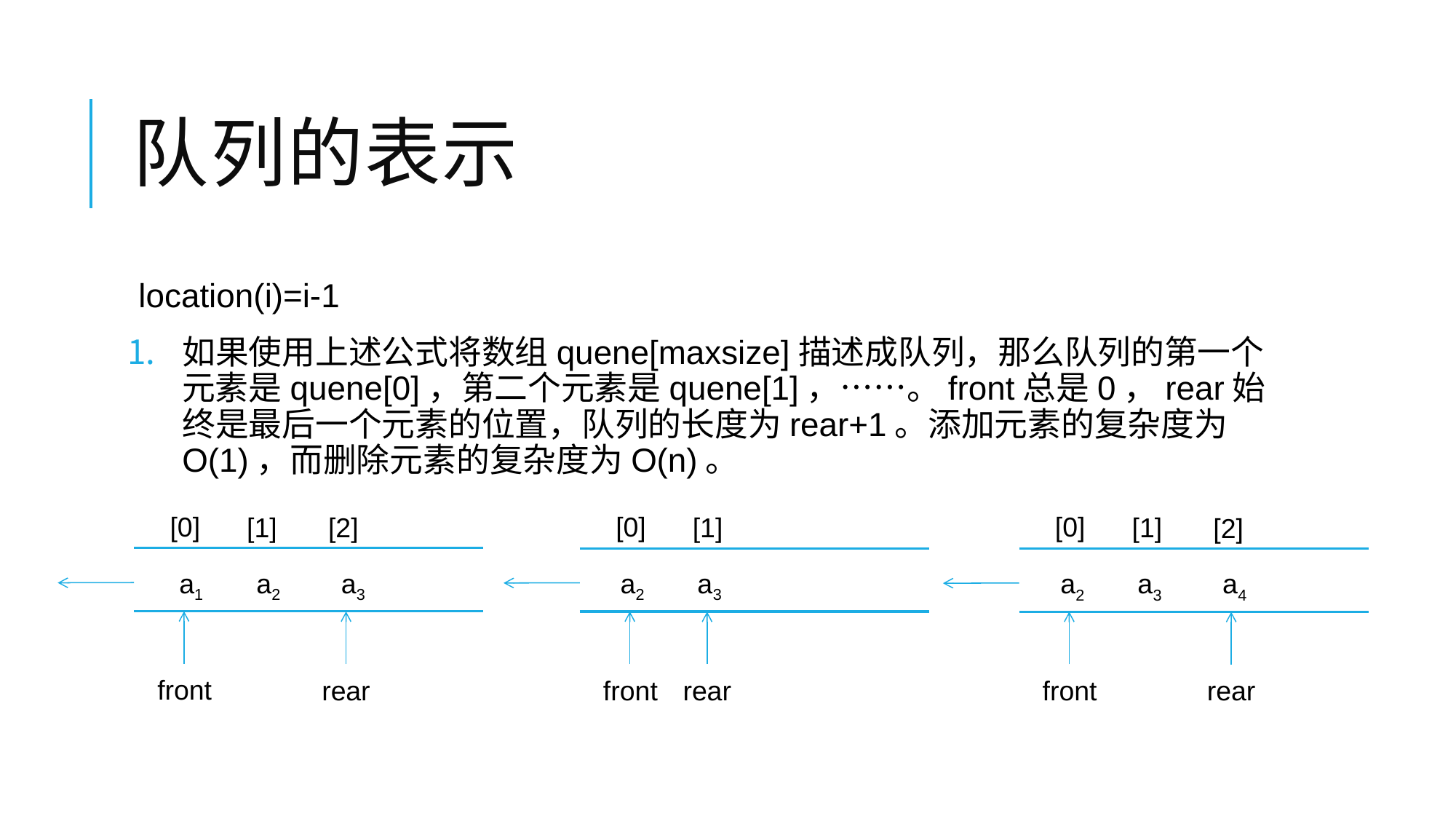

# 队列的表示
location(i)=i-1
如果使用上述公式将数组quene[maxsize]描述成队列，那么队列的第一个元素是quene[0]，第二个元素是quene[1]，……。front总是0，rear始终是最后一个元素的位置，队列的长度为rear+1。添加元素的复杂度为O(1)，而删除元素的复杂度为O(n)。

[0]
[0]
[0]
[1]
[2]
[1]
[1]
[2]
a1       a2        a3
a2       a3
a2       a3        a4
front
rear
front
rear
front
rear